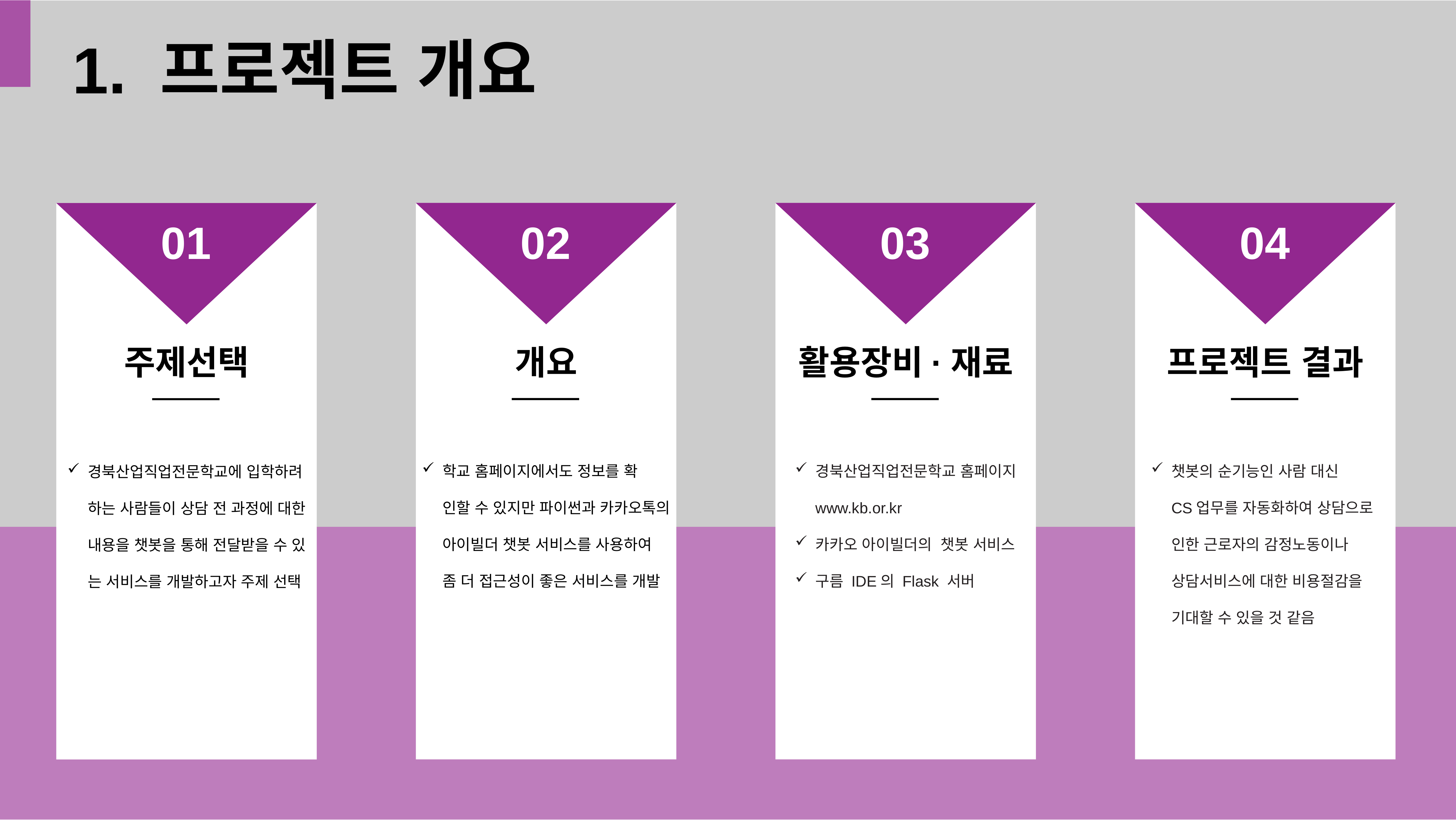

1. 프로젝트 개요

02
03
04
01
개요
활용장비·재료
프로젝트 결과
주제선택

경북산업직업전문학교에 입학하려
하는 사람들이 상담 전 과정에 대한
내용을 챗봇을 통해 전달받을 수 있
는 서비스를 개발하고자 주제 선택
학교 홈페이지에서도 정보를 확
인할 수 있지만 파이썬과 카카오톡의
아이빌더 챗봇 서비스를 사용하여
좀 더 접근성이 좋은 서비스를 개발
경북산업직업전문학교 홈페이지
www.kb.or.kr
카카오 아이빌더의  챗봇 서비스
구름 IDE의 Flask 서버
챗봇의 순기능인 사람 대신
CS업무를 자동화하여 상담으로
인한 근로자의 감정노동이나
상담서비스에 대한 비용절감을
기대할 수 있을 것 같음